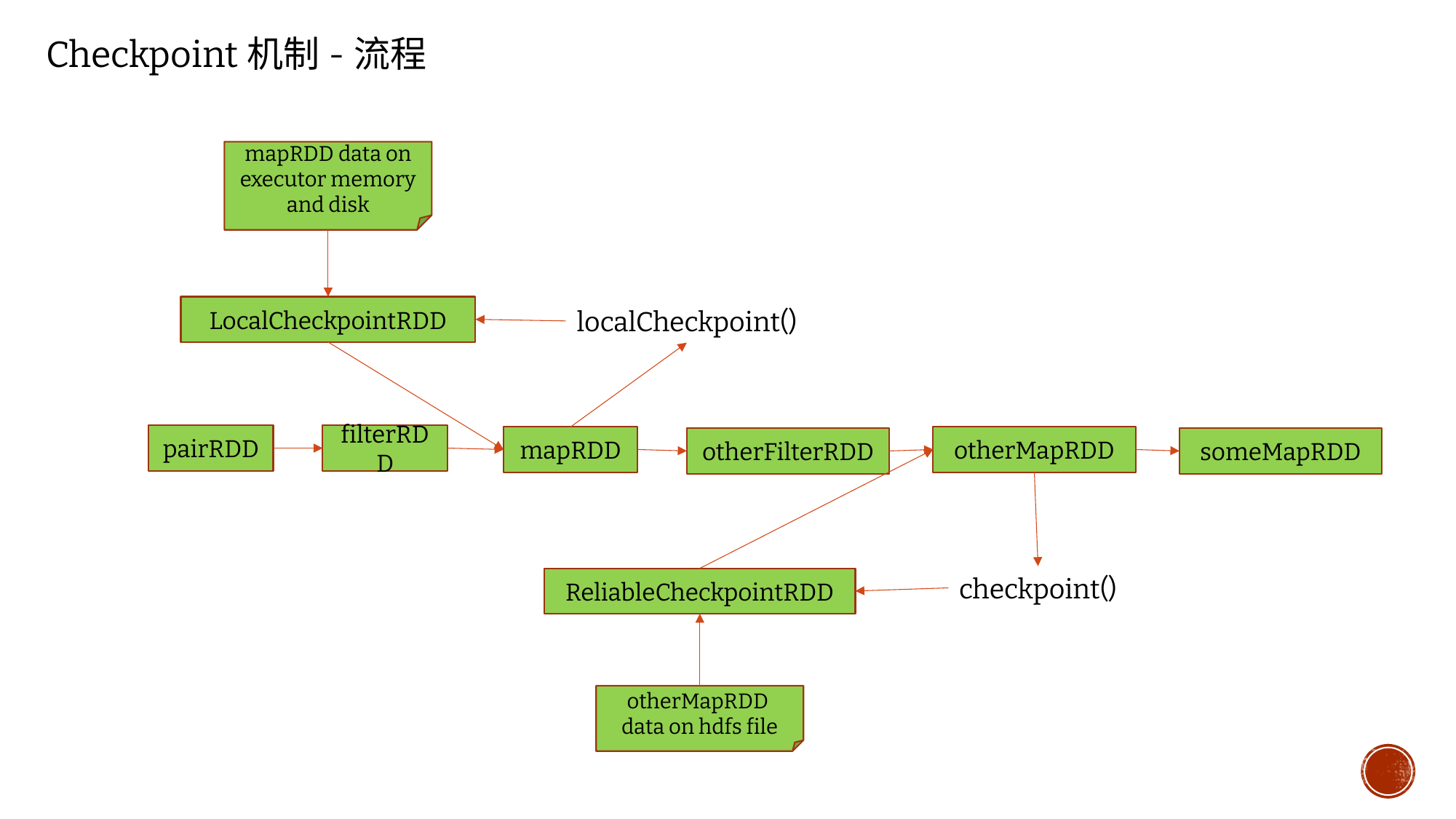

Checkpoint机制-流程
mapRDD data on executor memory and disk
LocalCheckpointRDD
localCheckpoint()
pairRDD
filterRDD
mapRDD
otherMapRDD
otherFilterRDD
someMapRDD
checkpoint()
ReliableCheckpointRDD
otherMapRDD  data on hdfs file